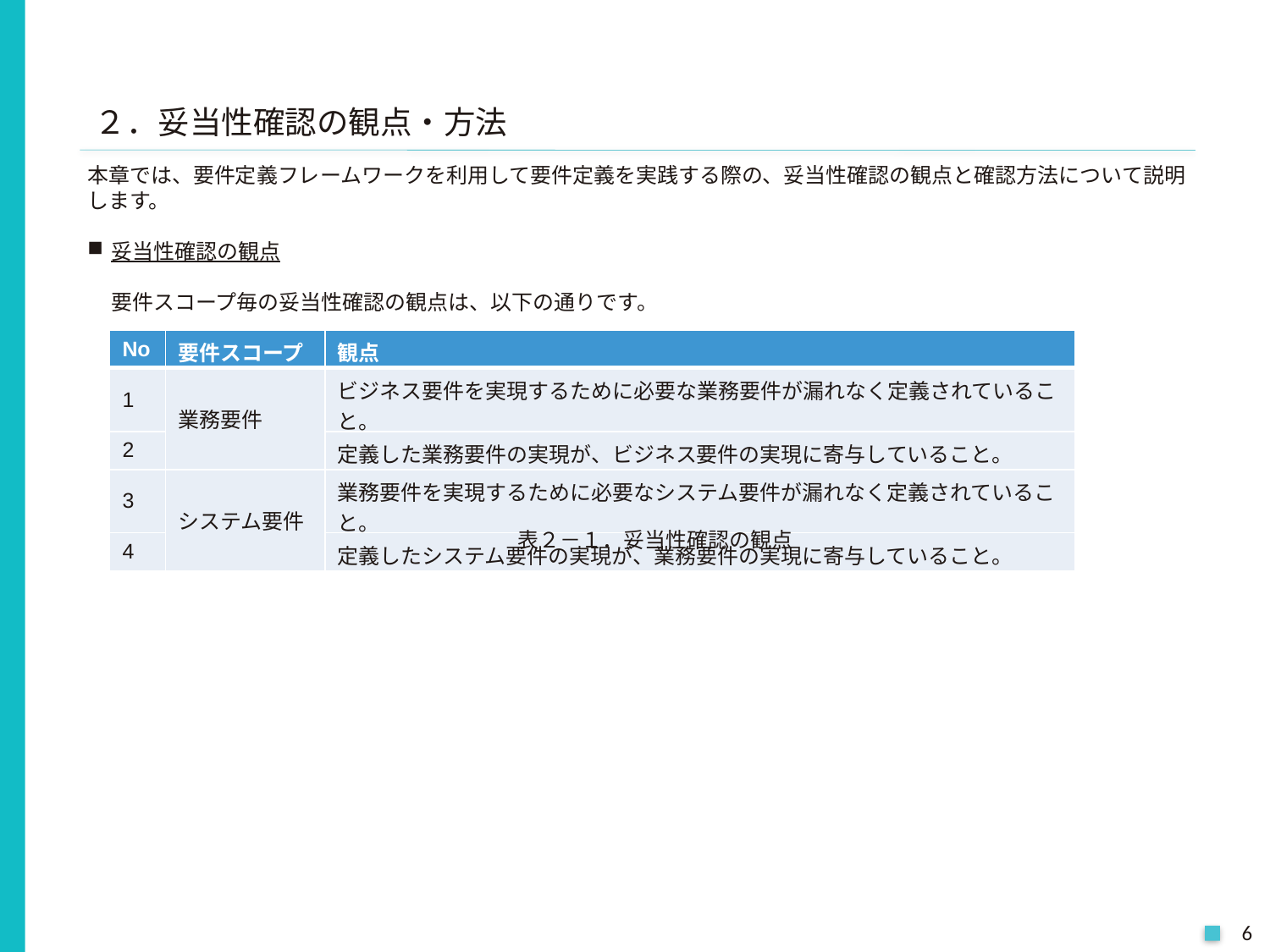

２．妥当性確認の観点・方法
本章では、要件定義フレームワークを利用して要件定義を実践する際の、妥当性確認の観点と確認方法について説明します。
妥当性確認の観点
要件スコープ毎の妥当性確認の観点は、以下の通りです。
| No | 要件スコープ | 観点 |
| --- | --- | --- |
| 1 | 業務要件 | ビジネス要件を実現するために必要な業務要件が漏れなく定義されていること。 |
| 2 |  | 定義した業務要件の実現が、ビジネス要件の実現に寄与していること。 |
| 3 | システム要件 | 業務要件を実現するために必要なシステム要件が漏れなく定義されていること。 |
| 4 |  | 定義したシステム要件の実現が、業務要件の実現に寄与していること。 |
表２－１．妥当性確認の観点
6